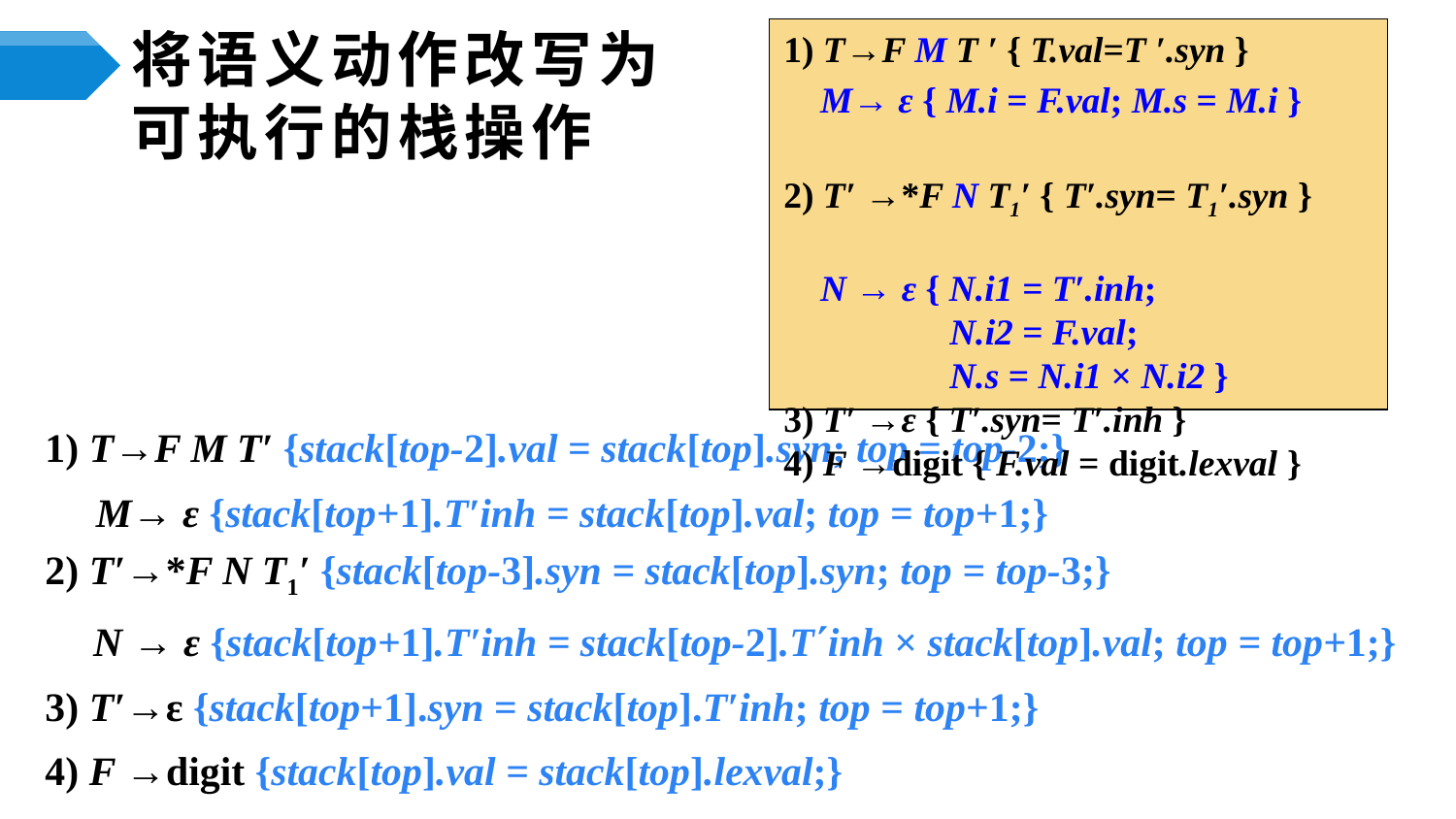

1) T→F M T ′ { T.val=T ′.syn }
    M→ ε { M.i = F.val; M.s = M.i }
2) T′ →*F N T1′ { T′.syn= T1′.syn }
    N → ε { N.i1 = T′.inh;
                  N.i2 = F.val;
                  N.s = N.i1 × N.i2 }
3) T′ →ε { T′.syn= T′.inh }
4) F →digit { F.val = digit.lexval }
# 将语义动作改写为 可执行的栈操作
1) T→F M T′ {stack[top-2].val = stack[top].syn; top = top-2;}
     M→ ε {stack[top+1].T′inh = stack[top].val; top = top+1;}
2) T′→*F N T1′ {stack[top-3].syn = stack[top].syn; top = top-3;}
N → ε {stack[top+1].T′inh = stack[top-2].T΄inh × stack[top].val; top = top+1;}
3) T′→ε {stack[top+1].syn = stack[top].T′inh; top = top+1;}
4) F →digit {stack[top].val = stack[top].lexval;}